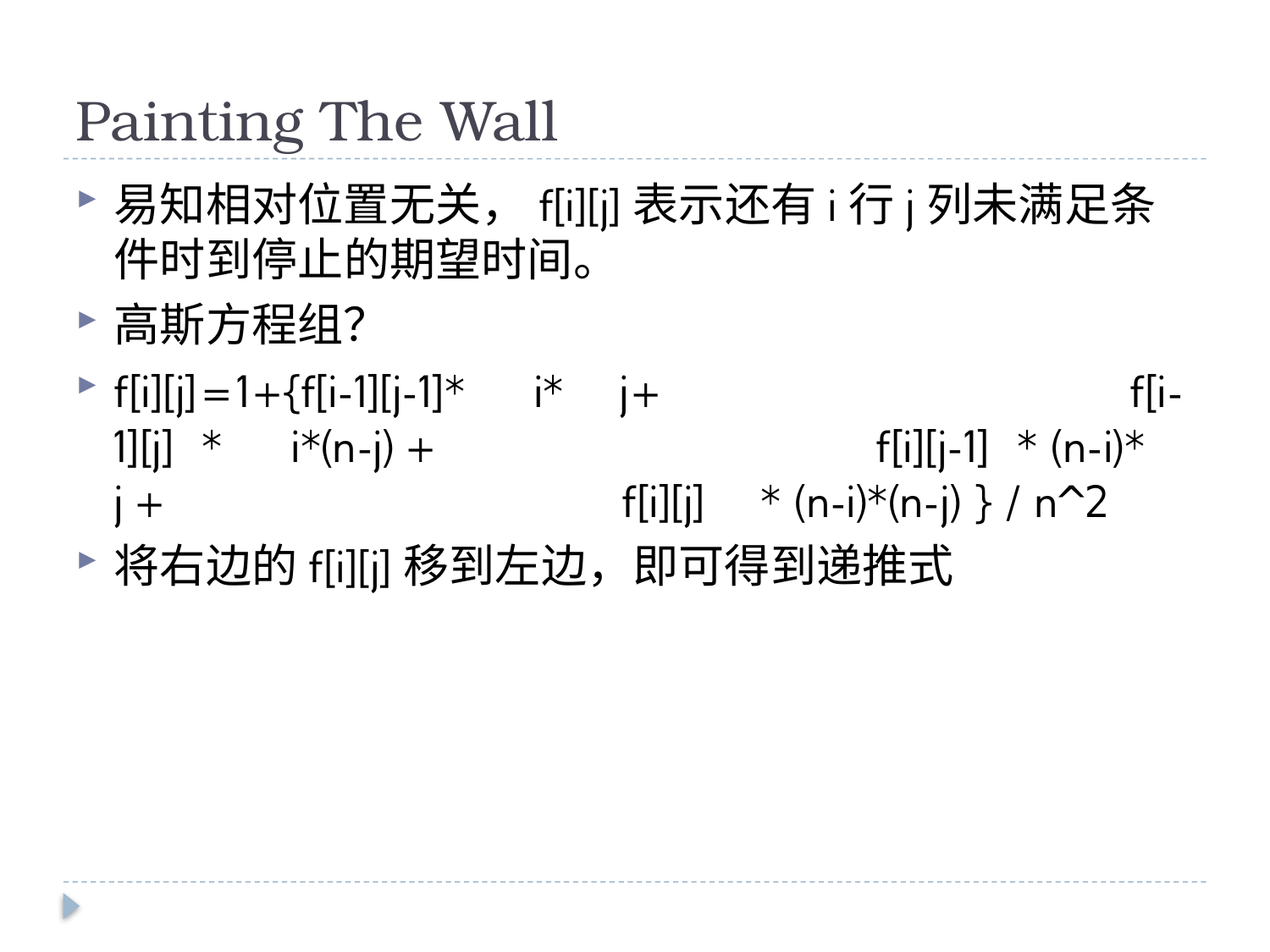

# Painting The Wall
易知相对位置无关，f[i][j]表示还有i行j列未满足条件时到停止的期望时间。
高斯方程组？
f[i][j] = 1 + {f[i-1][j-1]*     i*    j +	 			f[i-1][j]  *     i*(n-j) + 				f[i][j-1]  * (n-i)*    j +				f[i][j]    * (n-i)*(n-j) } / n^2
将右边的f[i][j]移到左边，即可得到递推式